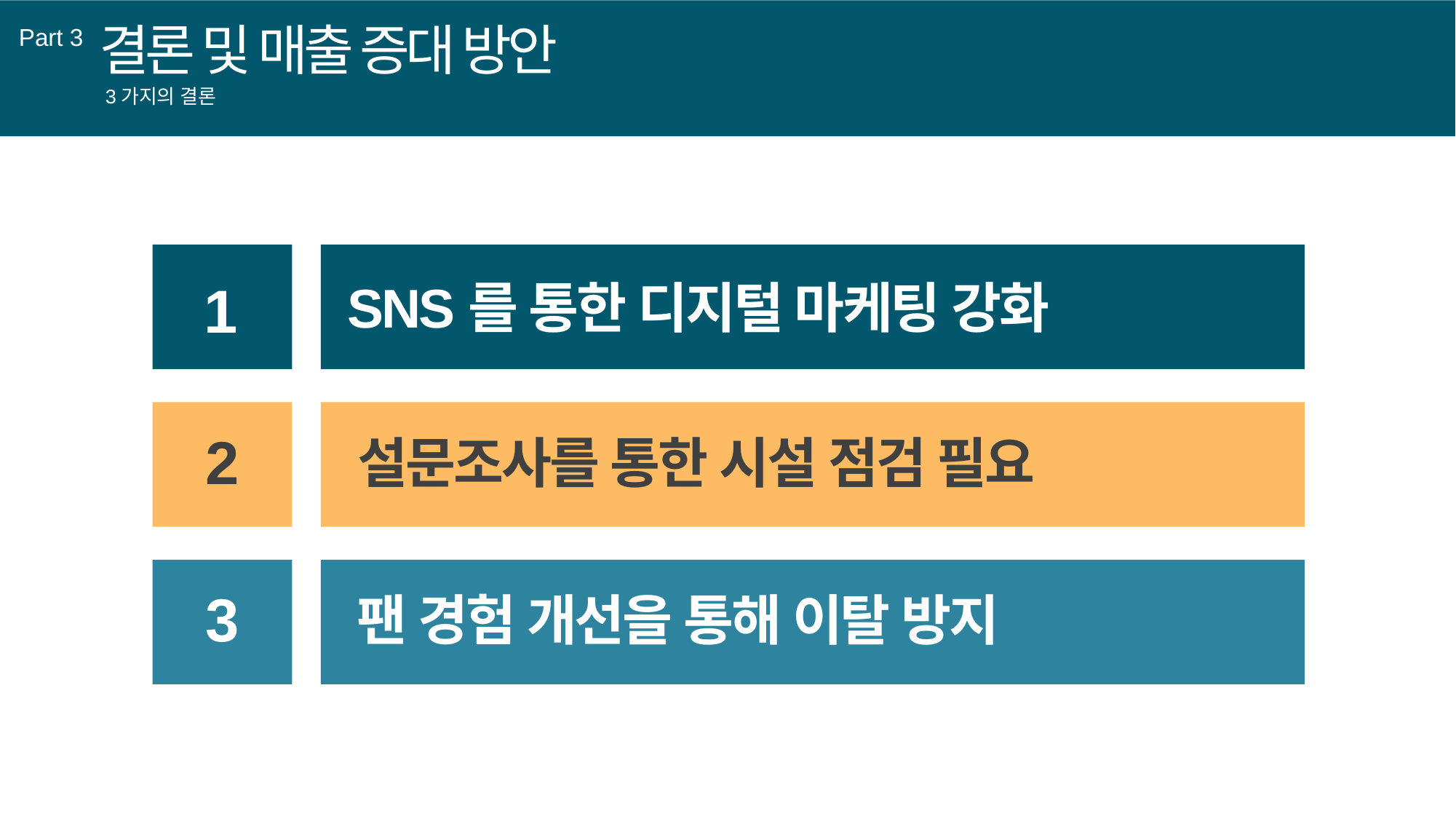

결론 및 매출 증대 방안
Part 3
3가지의 결론

1
SNS를 통한 디지털 마케팅 강화

2
설문조사를 통한 시설 점검 필요

3
팬 경험 개선을 통해 이탈 방지